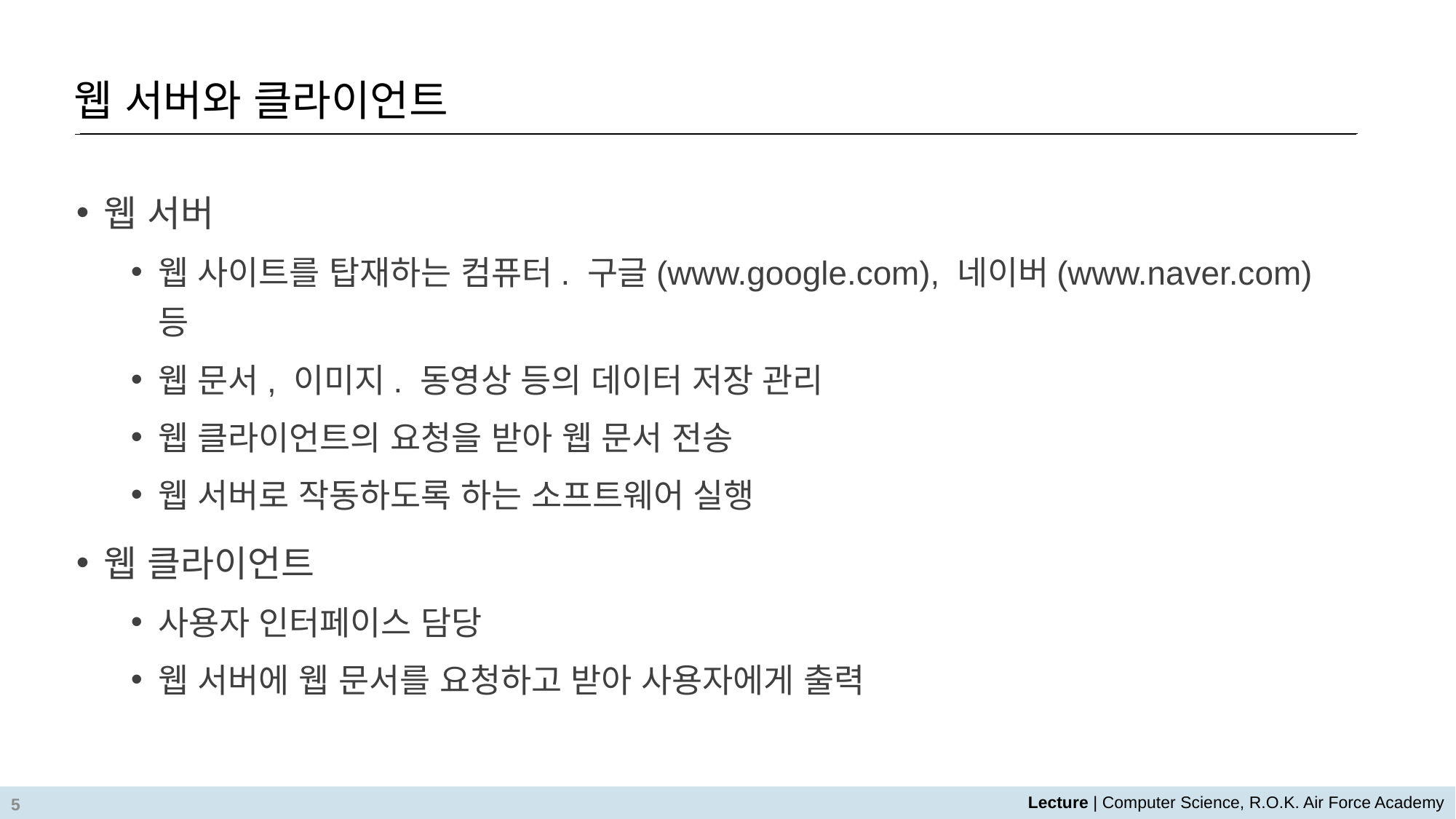

웹 서버와 클라이언트
웹 서버
웹 사이트를 탑재하는 컴퓨터. 구글(www.google.com), 네이버(www.naver.com) 등
웹 문서, 이미지. 동영상 등의 데이터 저장 관리
웹 클라이언트의 요청을 받아 웹 문서 전송
웹 서버로 작동하도록 하는 소프트웨어 실행
웹 클라이언트
사용자 인터페이스 담당
웹 서버에 웹 문서를 요청하고 받아 사용자에게 출력
5